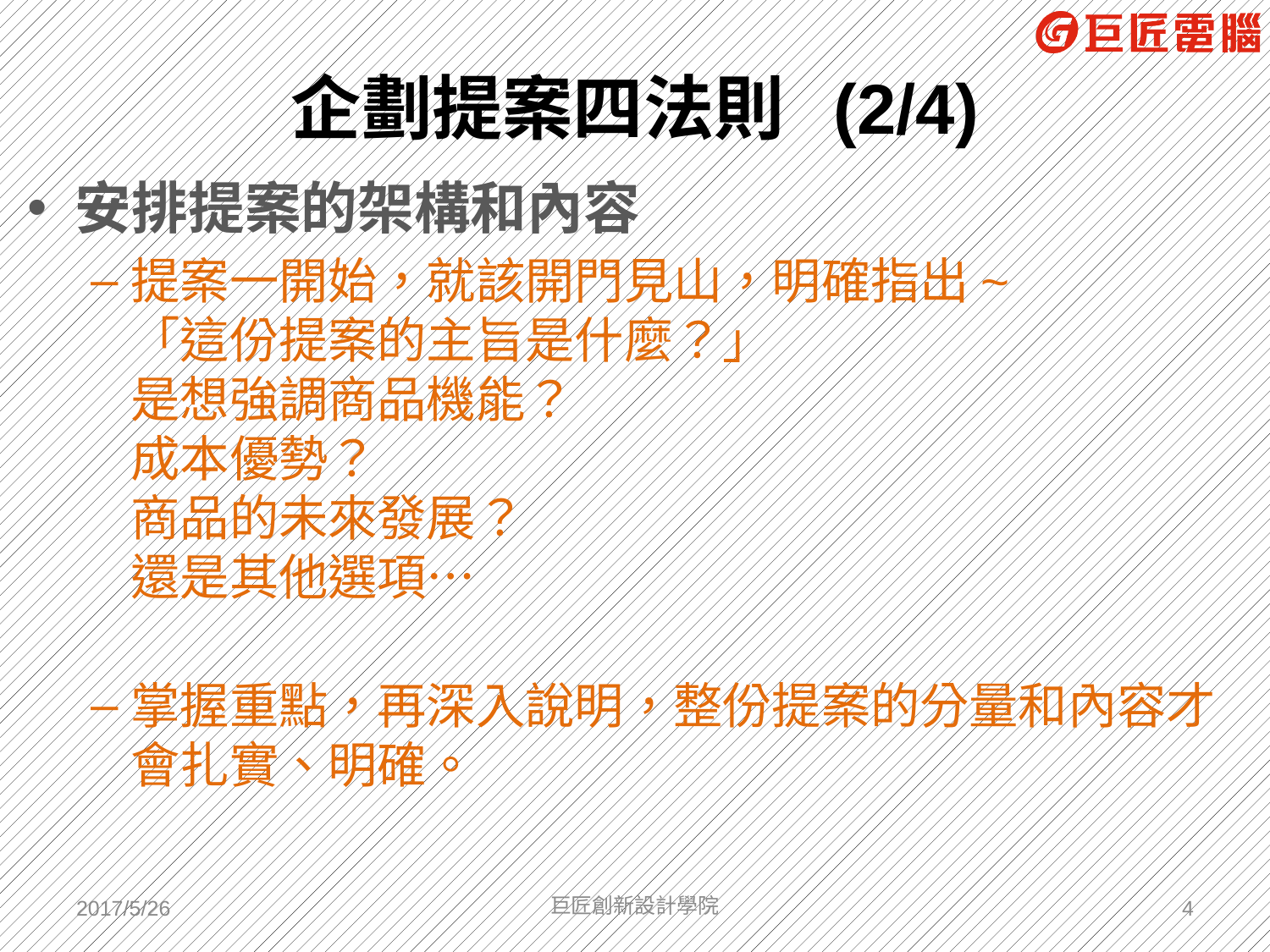

# 企劃提案四法則  (2/4)
安排提案的架構和內容
提案一開始，就該開門見山，明確指出~
「這份提案的主旨是什麼？」
是想強調商品機能？
成本優勢？
商品的未來發展？
還是其他選項…
掌握重點，再深入說明，整份提案的分量和內容才會扎實、明確。
2017/5/26
巨匠創新設計學院
4